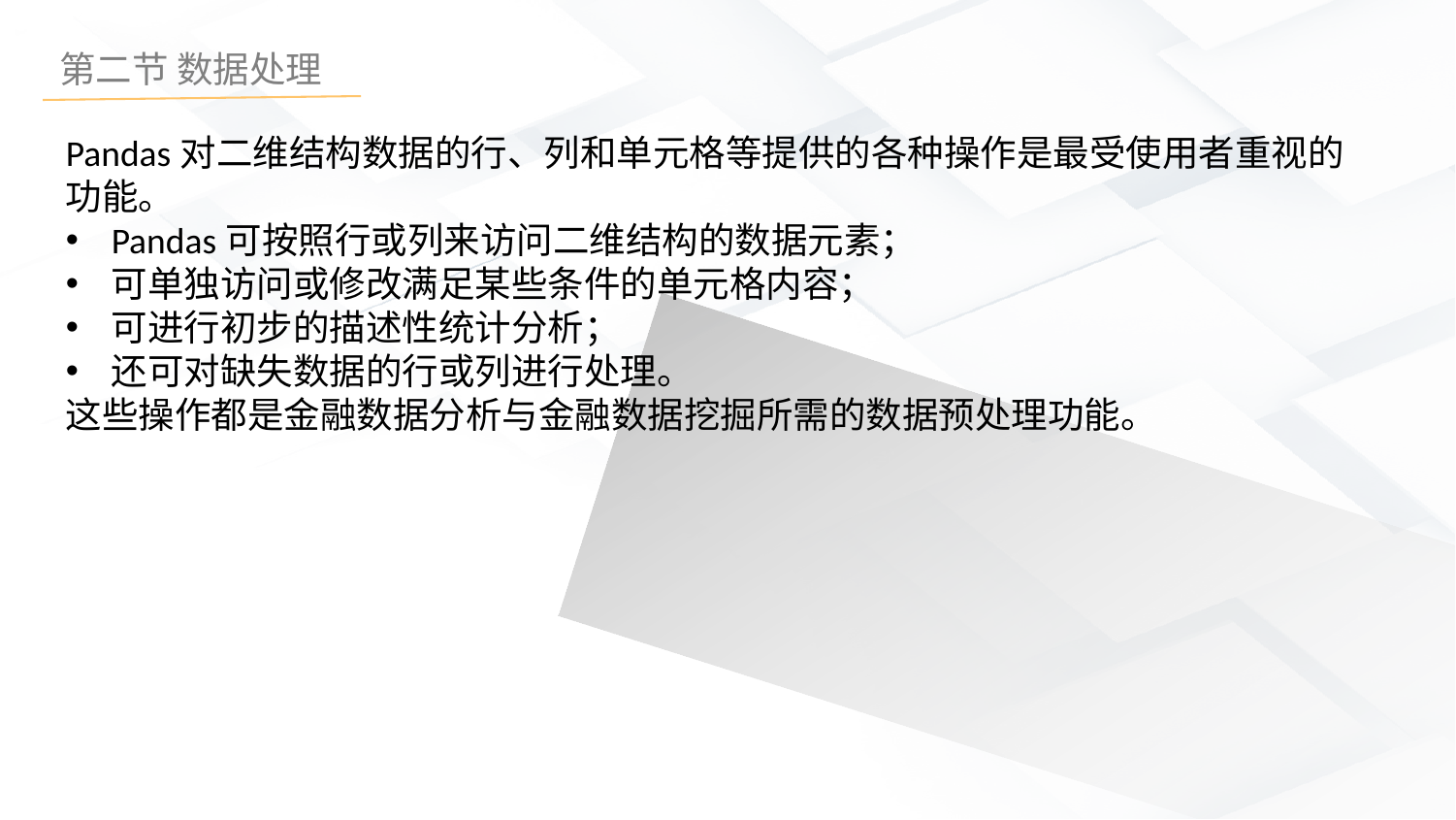

Pandas对二维结构数据的行、列和单元格等提供的各种操作是最受使用者重视的功能。
Pandas可按照行或列来访问二维结构的数据元素；
可单独访问或修改满足某些条件的单元格内容；
可进行初步的描述性统计分析；
还可对缺失数据的行或列进行处理。
这些操作都是金融数据分析与金融数据挖掘所需的数据预处理功能。